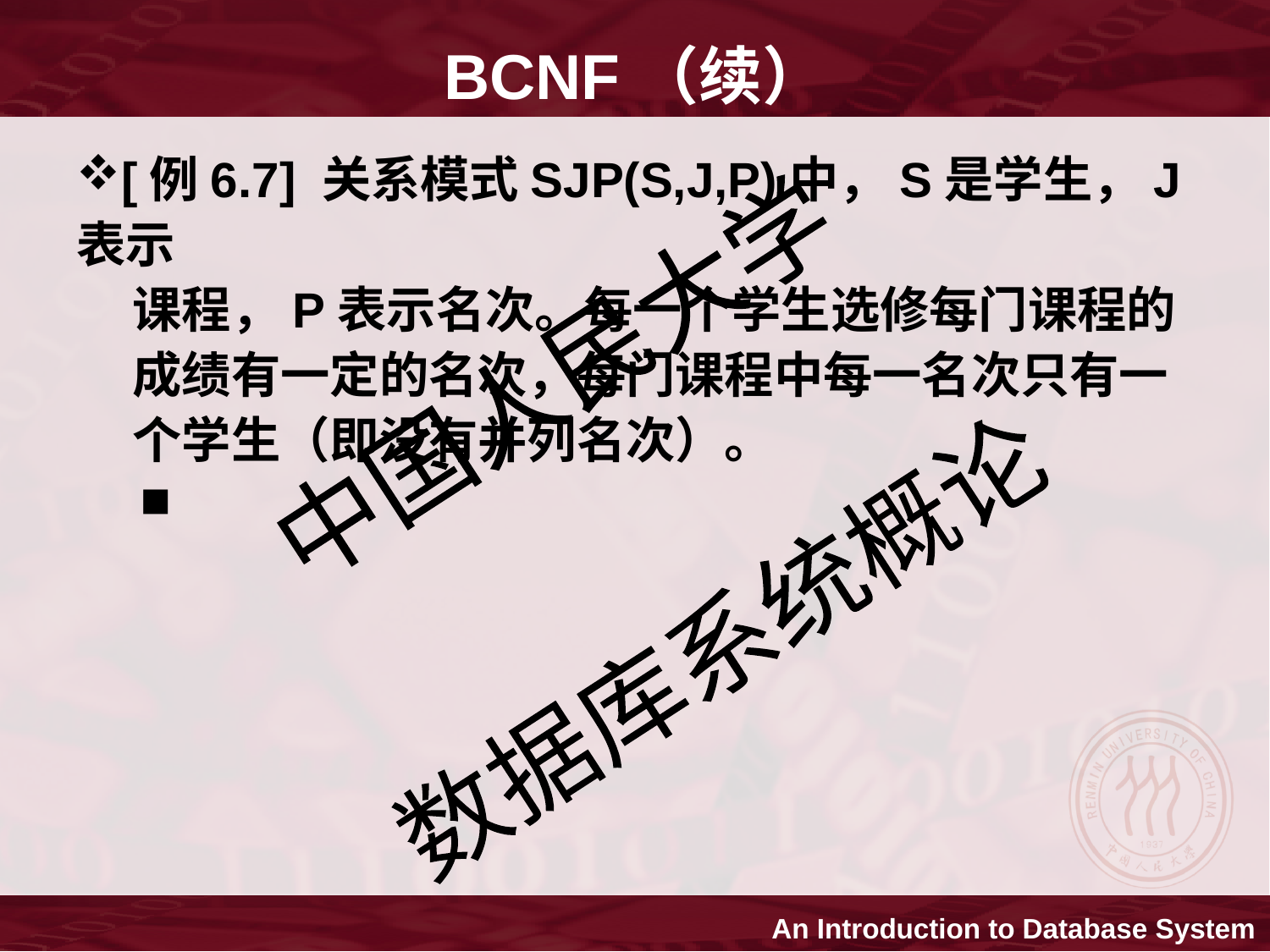

BCNF（续）
[例6.7] 关系模式SJP(S,J,P)中，S是学生，J表示
    课程，P表示名次。每一个学生选修每门课程的
    成绩有一定的名次，每门课程中每一名次只有一
    个学生（即没有并列名次）。